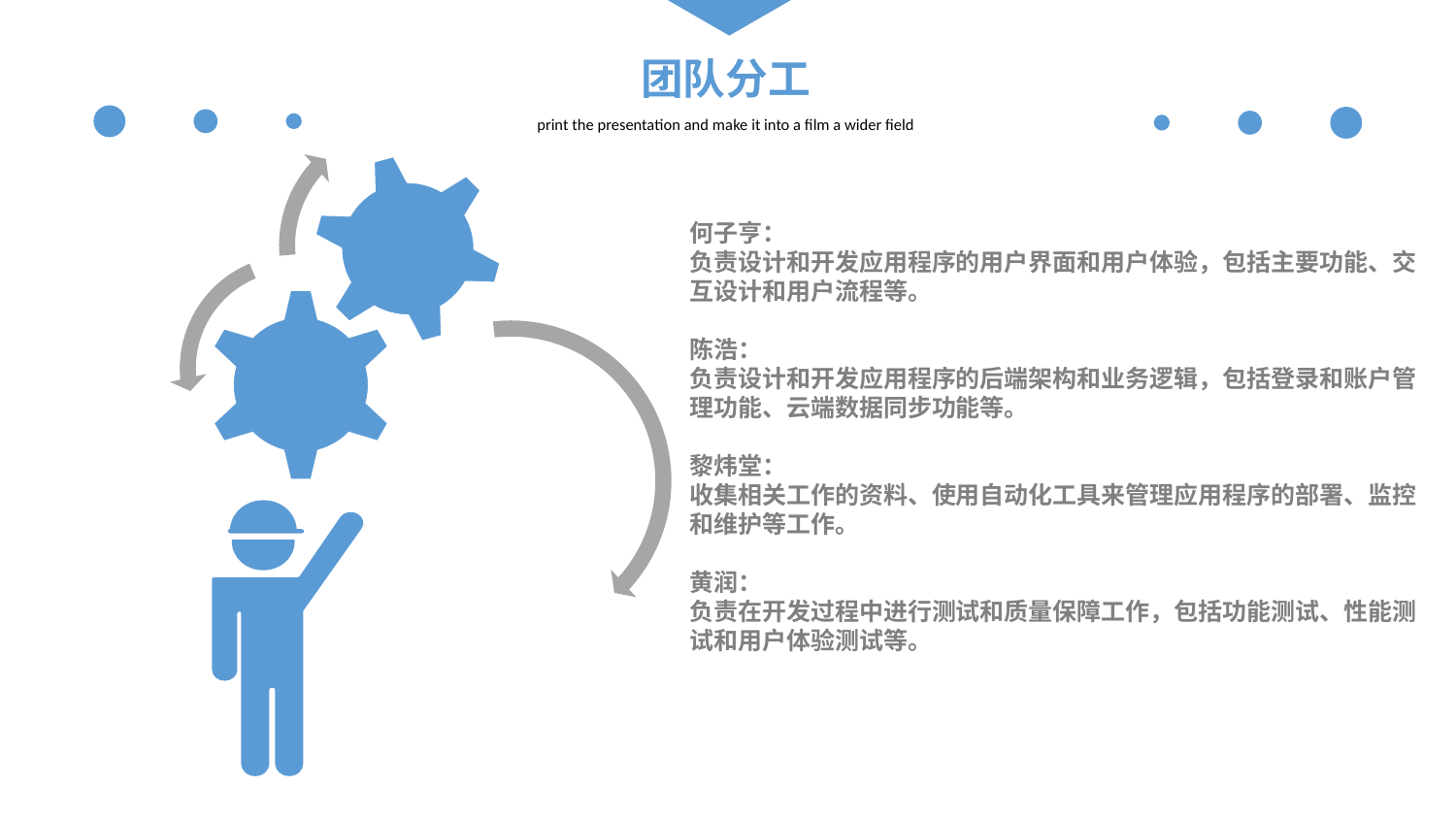

团队分工
print the presentation and make it into a film a wider field

何子亨：
负责设计和开发应用程序的用户界面和用户体验，包括主要功能、交互设计和用户流程等。

陈浩：
负责设计和开发应用程序的后端架构和业务逻辑，包括登录和账户管理功能、云端数据同步功能等。

黎炜堂：
收集相关工作的资料、使用自动化工具来管理应用程序的部署、监控和维护等工作。

黄润：
负责在开发过程中进行测试和质量保障工作，包括功能测试、性能测试和用户体验测试等。